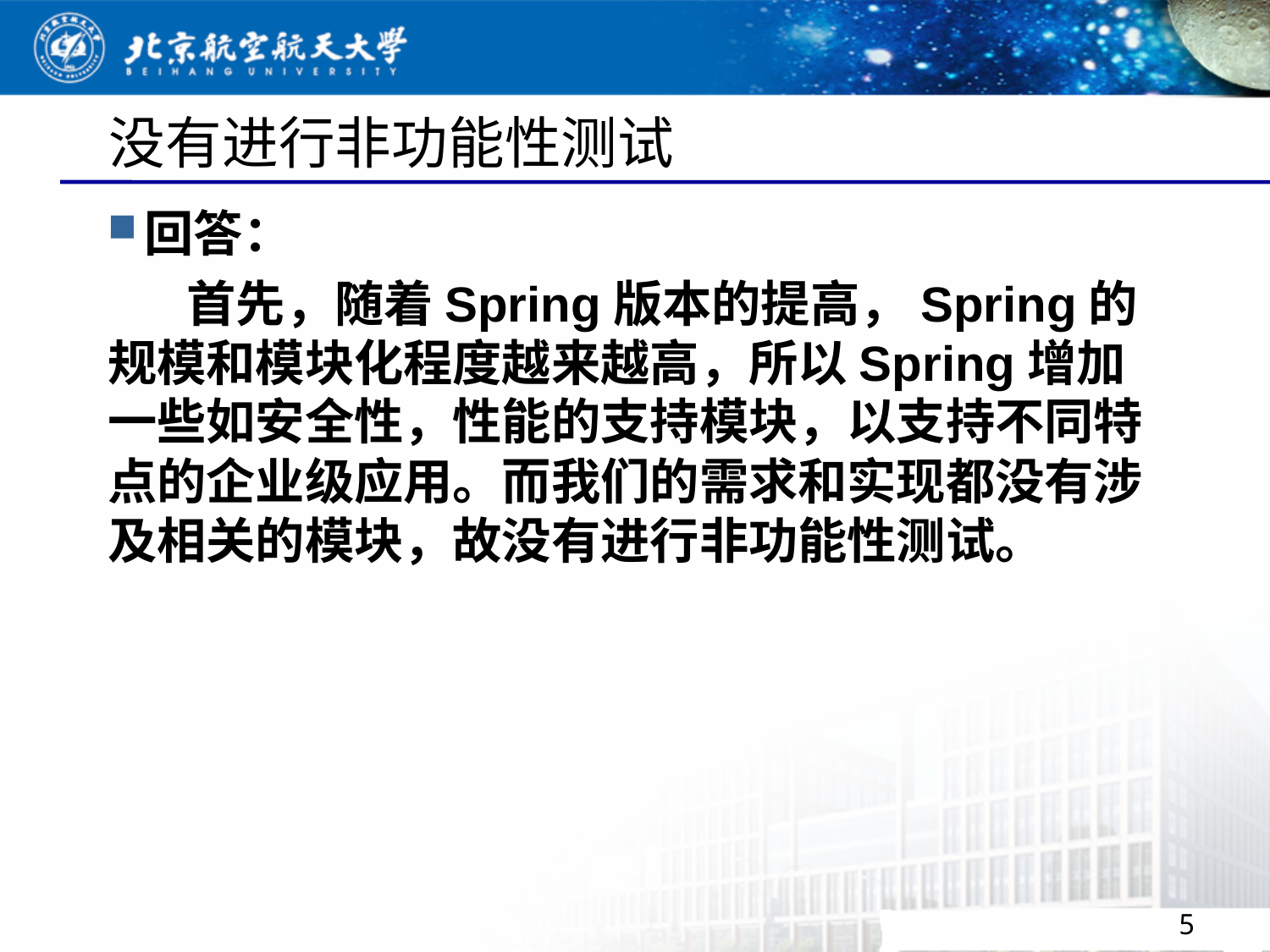

# 没有进行非功能性测试
回答：
      首先，随着Spring版本的提高，Spring的规模和模块化程度越来越高，所以Spring增加一些如安全性，性能的支持模块，以支持不同特点的企业级应用。而我们的需求和实现都没有涉及相关的模块，故没有进行非功能性测试。